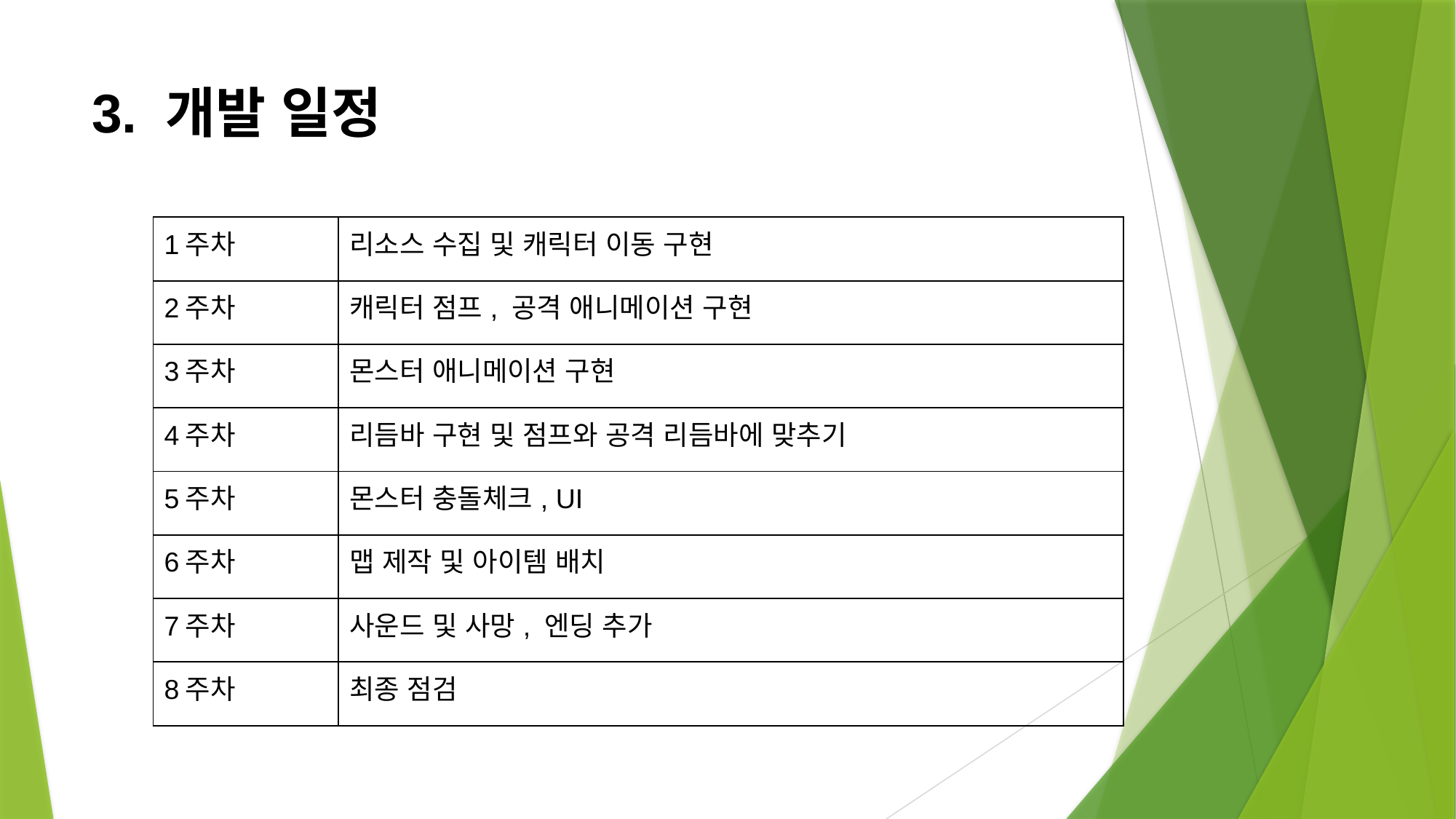

# 3. 개발 일정
| 1주차 | 리소스 수집 및 캐릭터 이동 구현 |
| --- | --- |
| 2주차 | 캐릭터 점프, 공격 애니메이션 구현 |
| 3주차 | 몬스터 애니메이션 구현 |
| 4주차 | 리듬바 구현 및 점프와 공격 리듬바에 맞추기 |
| 5주차 | 몬스터 충돌체크, UI |
| 6주차 | 맵 제작 및 아이템 배치 |
| 7주차 | 사운드 및 사망, 엔딩 추가 |
| 8주차 | 최종 점검 |